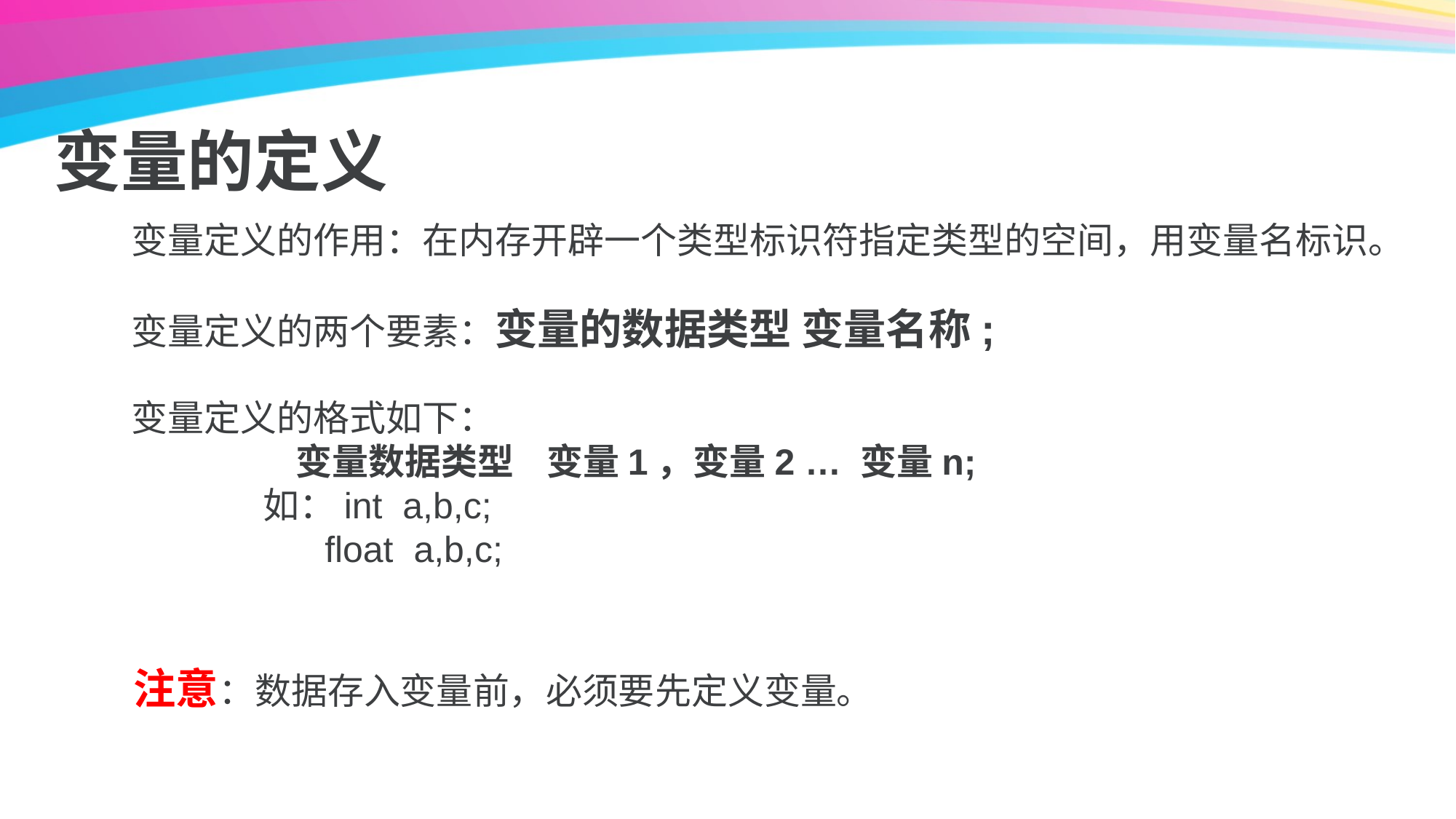

# 变量的定义
变量定义的作用：在内存开辟一个类型标识符指定类型的空间，用变量名标识。
变量定义的两个要素：变量的数据类型 变量名称;
变量定义的格式如下：
                   变量数据类型    变量1，变量2 … 变量n;
               如：int  a,b,c;
                   float  a,b,c;
注意：数据存入变量前，必须要先定义变量。